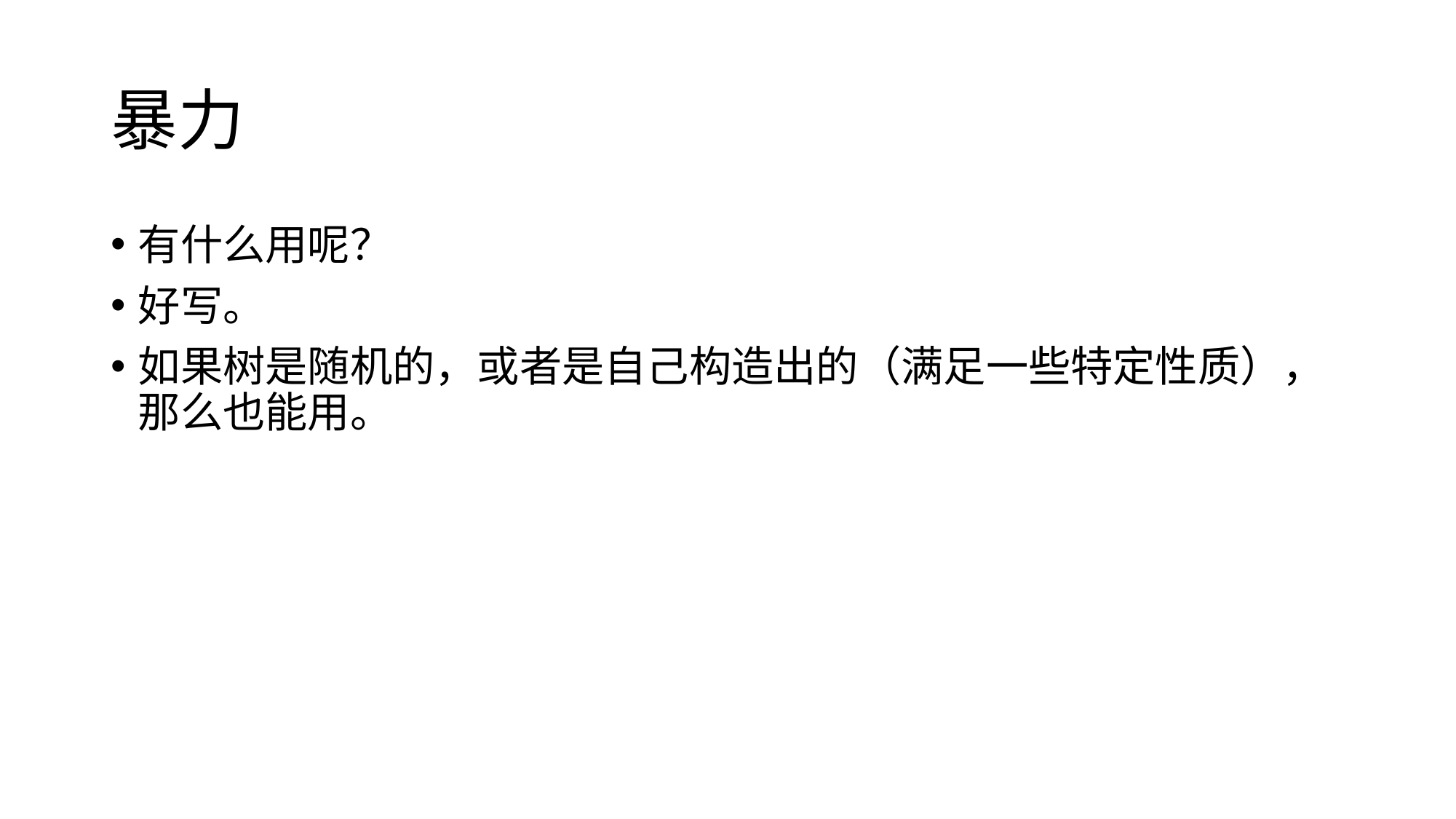

# 暴力
有什么用呢？
好写。
如果树是随机的，或者是自己构造出的（满足一些特定性质），那么也能用。